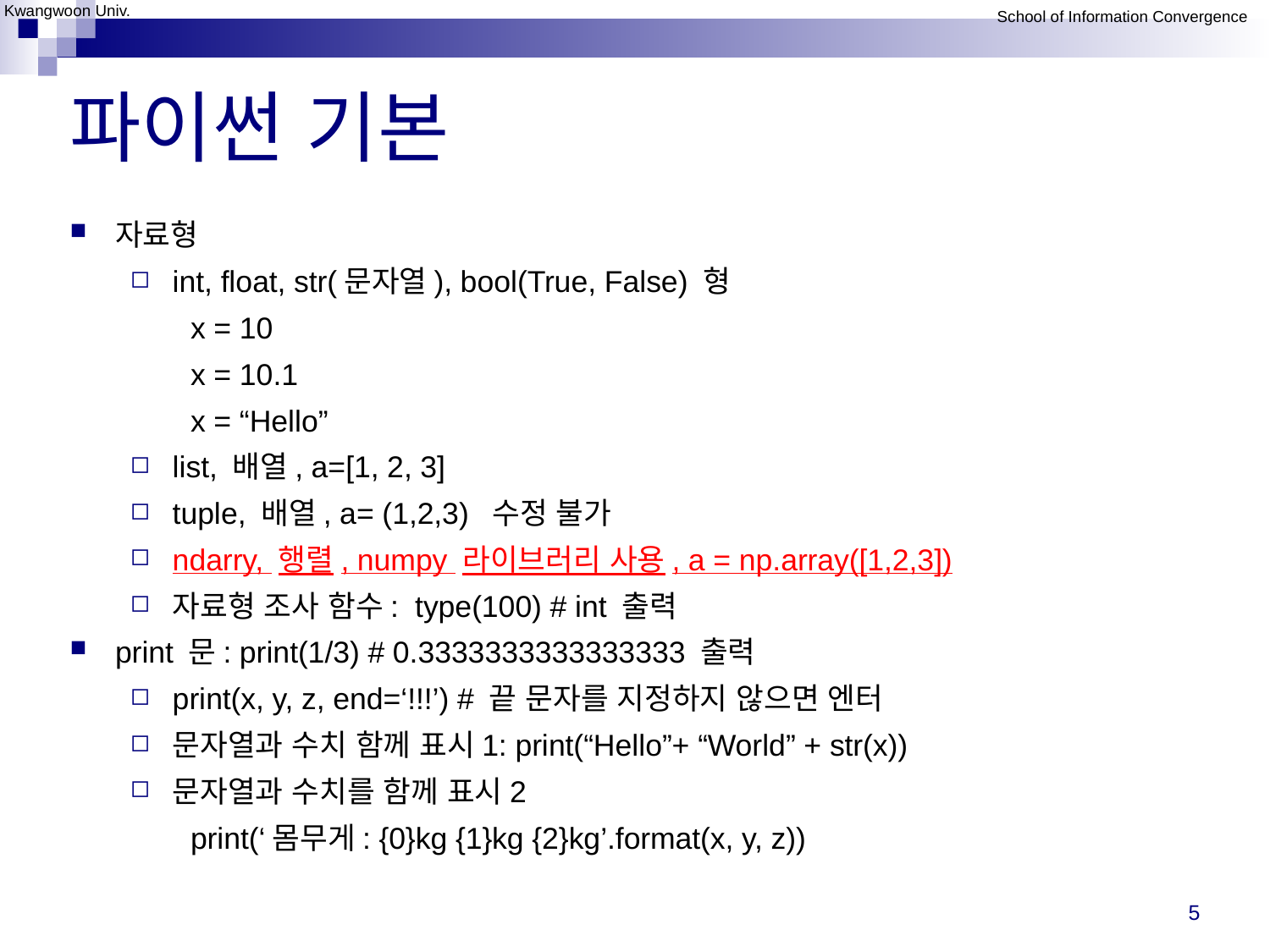

# 파이썬 기본
자료형
int, float, str(문자열), bool(True, False) 형
x = 10
x = 10.1
x = “Hello”
list, 배열, a=[1, 2, 3]
tuple, 배열, a= (1,2,3)  수정 불가
ndarry, 행렬, numpy 라이브러리 사용, a = np.array([1,2,3])
자료형 조사 함수:  type(100) # int 출력
print 문: print(1/3) # 0.3333333333333333 출력
print(x, y, z, end=‘!!!’) # 끝 문자를 지정하지 않으면 엔터
문자열과 수치 함께 표시1: print(“Hello”+ “World” + str(x))
문자열과 수치를 함께 표시2
print(‘몸무게: {0}kg {1}kg {2}kg’.format(x, y, z))
5